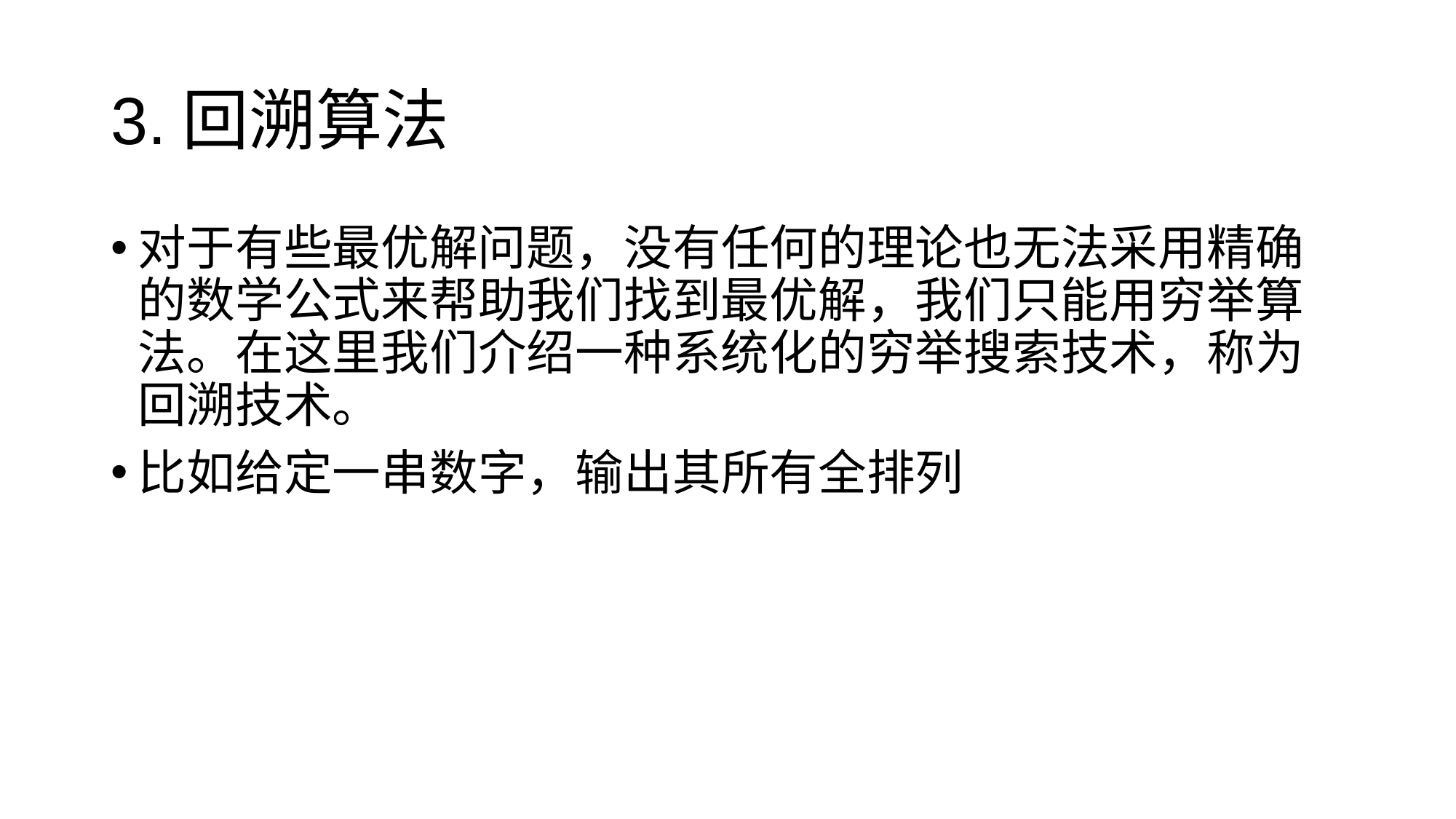

# 3.回溯算法
对于有些最优解问题，没有任何的理论也无法采用精确的数学公式来帮助我们找到最优解，我们只能用穷举算法。在这里我们介绍一种系统化的穷举搜索技术，称为回溯技术。
比如给定一串数字，输出其所有全排列